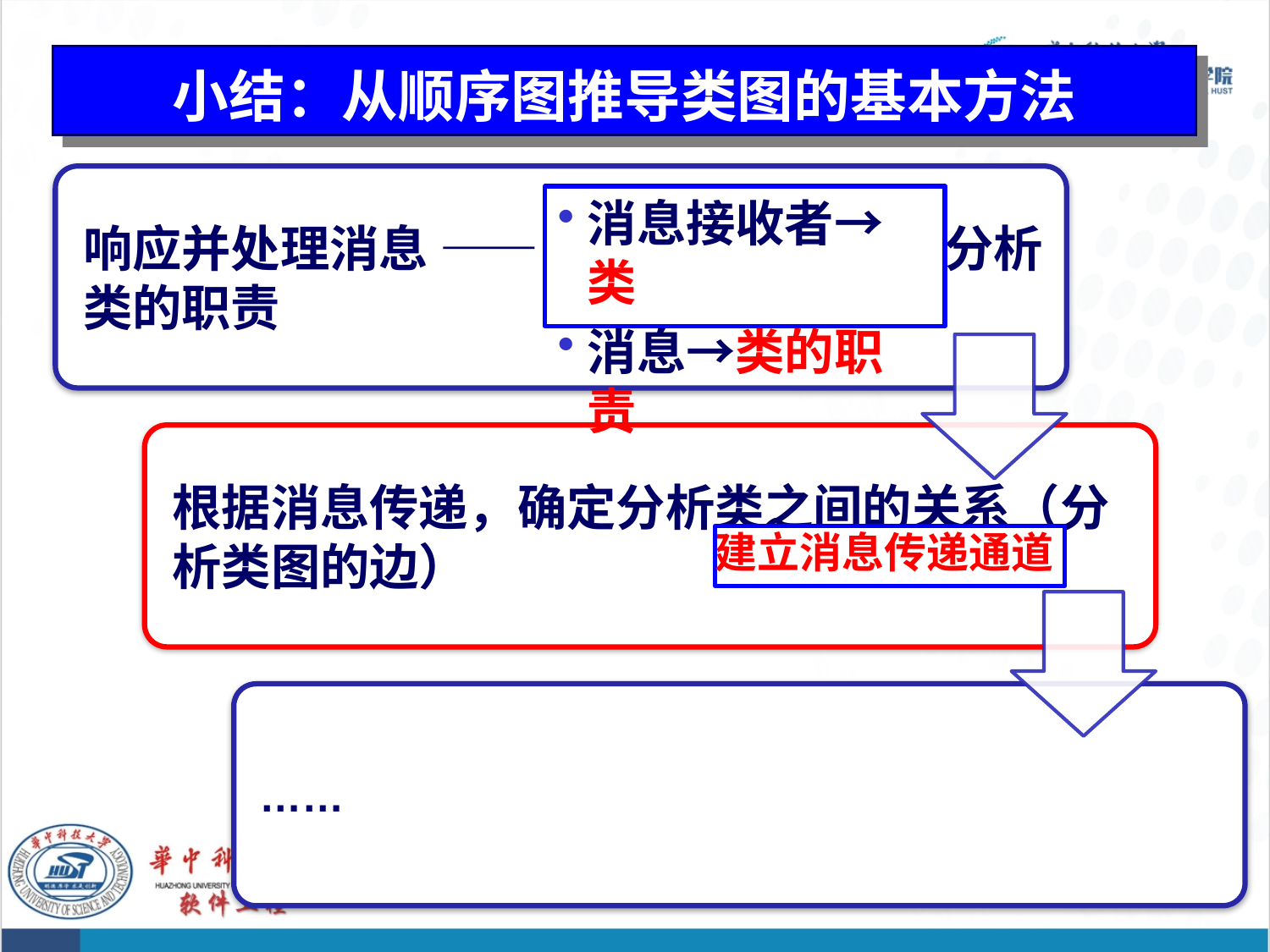

# 小结：从顺序图推导类图的基本方法
响应并处理消息 —— 消息接收者所属的分析类的职责
根据消息传递，确定分析类之间的关系（分析类图的边）
……

消息接收者→类
消息→类的职责
建立消息传递通道